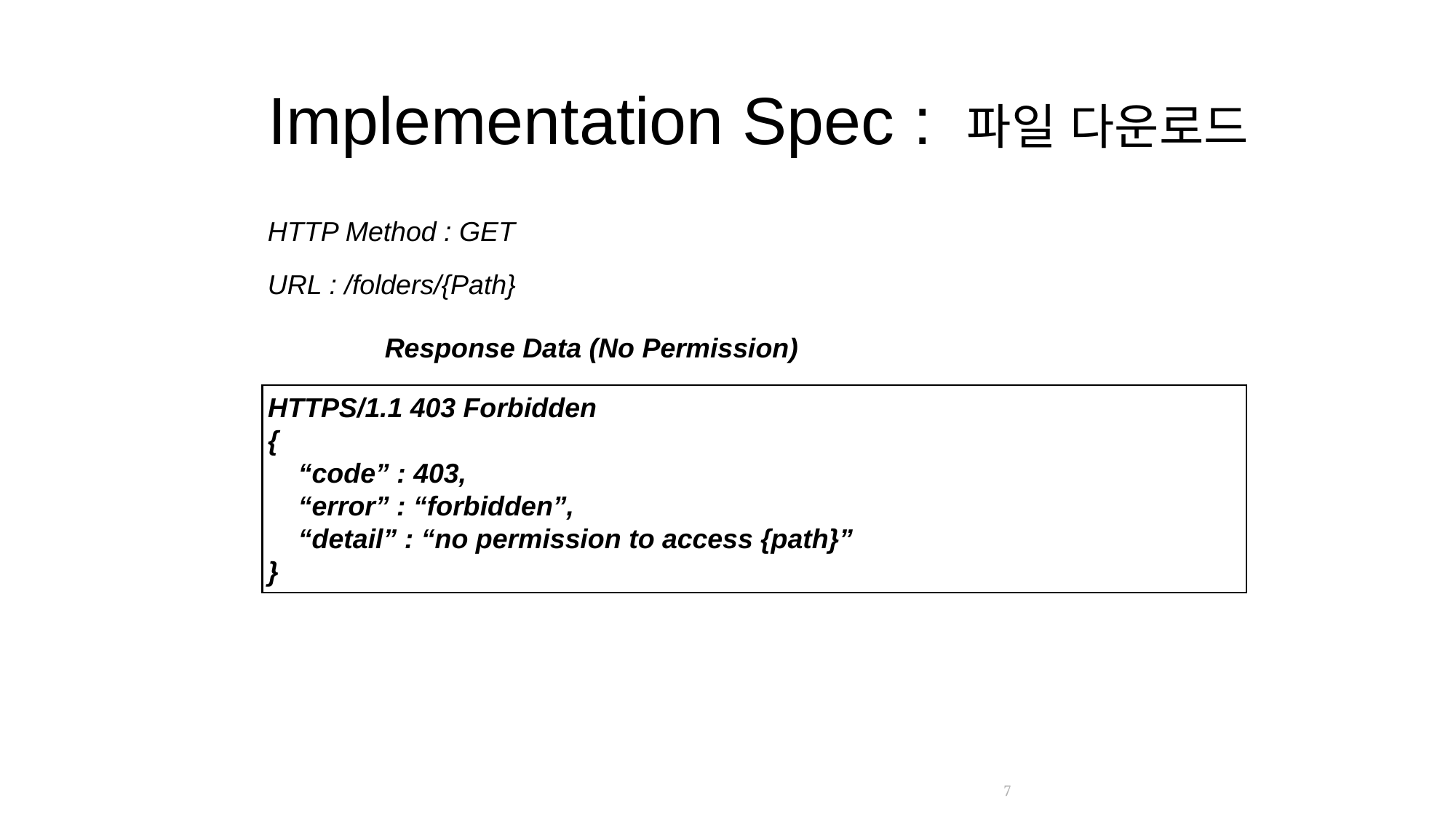

# Implementation Spec : 파일 다운로드
HTTP Method : GET
URL : /folders/{Path}
Response Data (No Permission)
HTTPS/1.1 403 Forbidden
{
    “code” : 403,
    “error” : “forbidden”,
    “detail” : “no permission to access {path}”
}
7